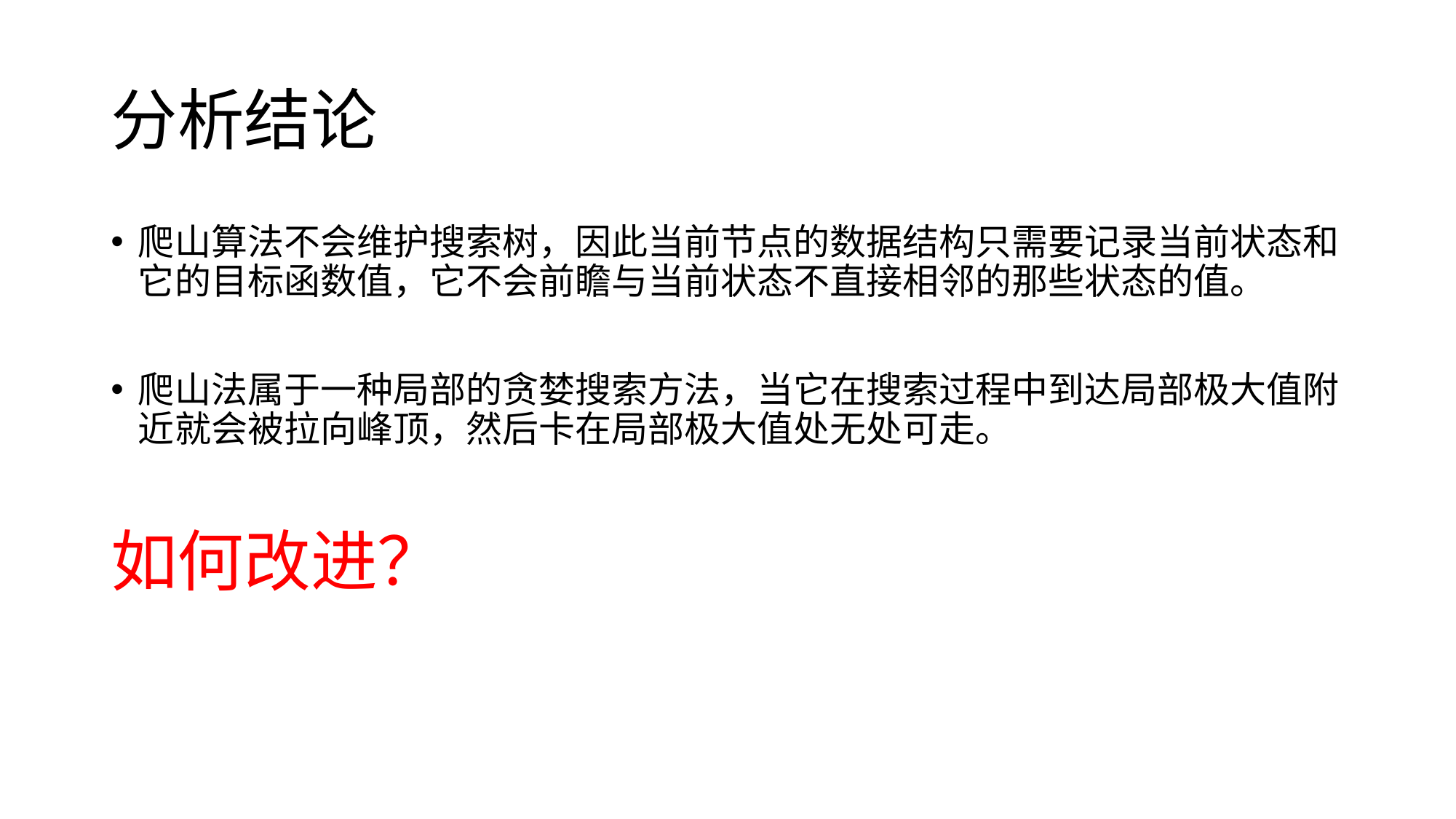

# 分析结论
爬山算法不会维护搜索树，因此当前节点的数据结构只需要记录当前状态和它的目标函数值，它不会前瞻与当前状态不直接相邻的那些状态的值。

爬山法属于一种局部的贪婪搜索方法，当它在搜索过程中到达局部极大值附近就会被拉向峰顶，然后卡在局部极大值处无处可走。
如何改进？